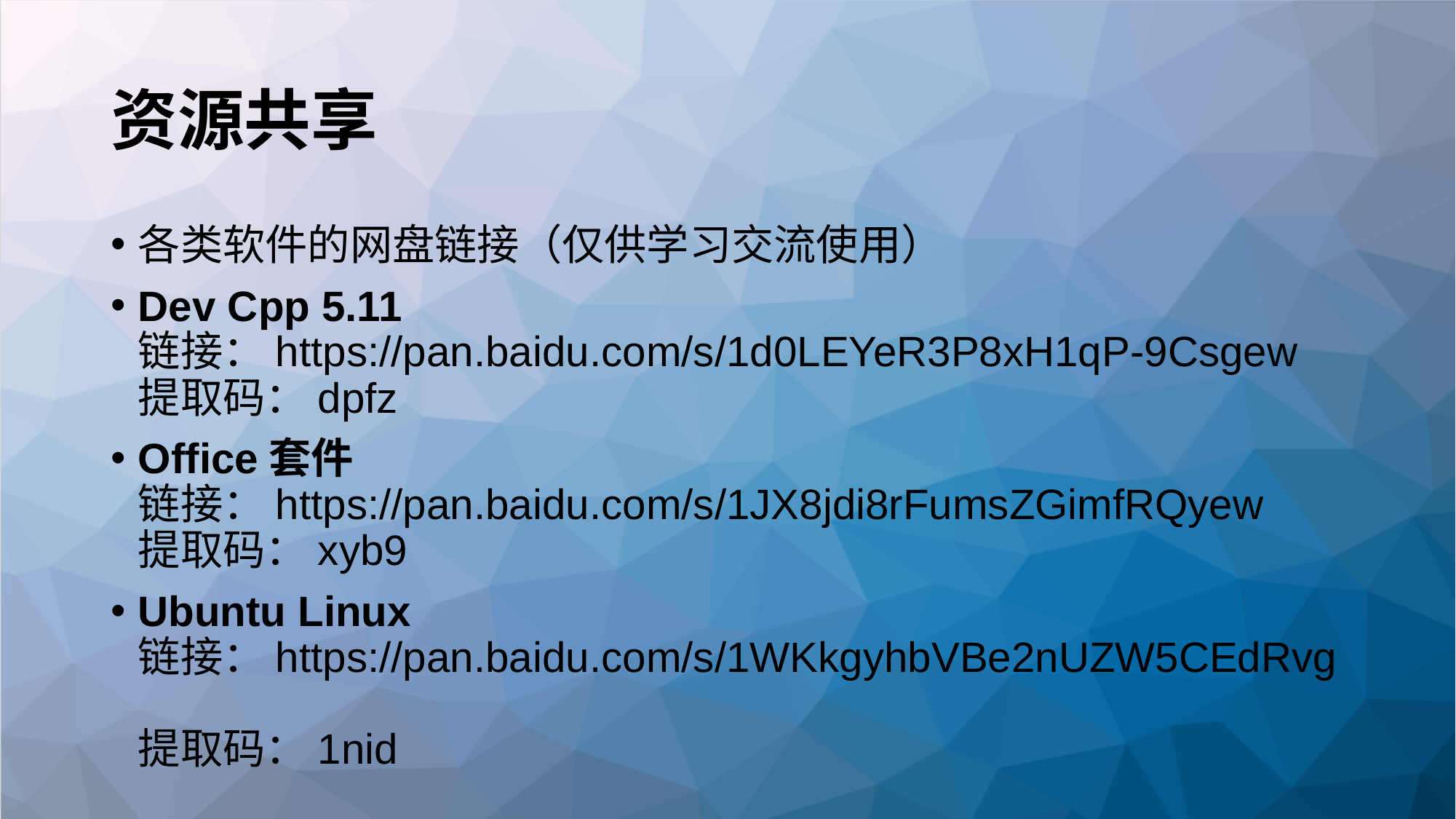

# 资源共享
各类软件的网盘链接（仅供学习交流使用）
Dev Cpp 5.11
链接：https://pan.baidu.com/s/1d0LEYeR3P8xH1qP-9Csgew
提取码：dpfz
Office套件
链接：https://pan.baidu.com/s/1JX8jdi8rFumsZGimfRQyew
提取码：xyb9
Ubuntu Linux
链接：https://pan.baidu.com/s/1WKkgyhbVBe2nUZW5CEdRvg
提取码：1nid